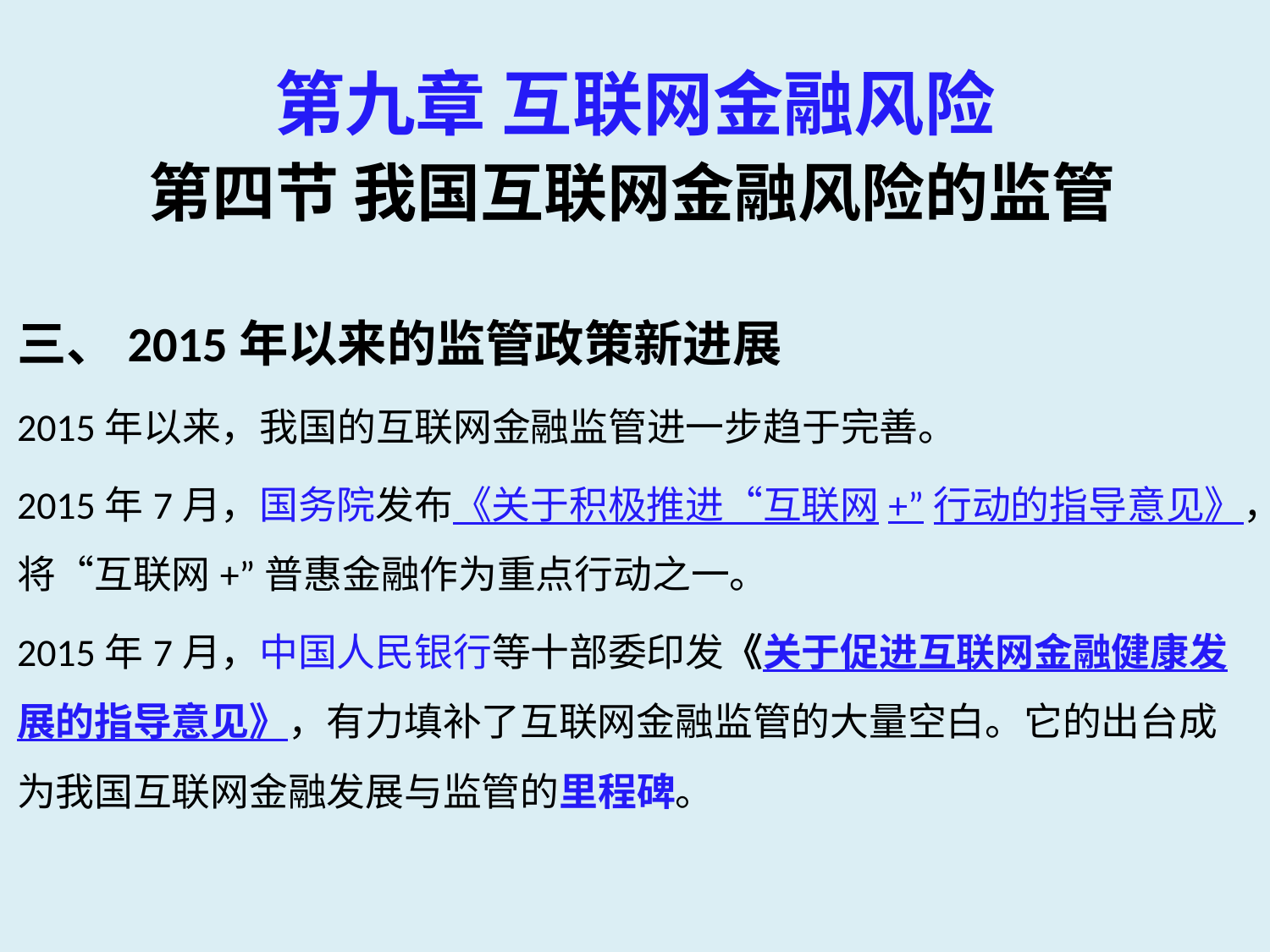

# 第九章 互联网金融风险
第四节 我国互联网金融风险的监管

三、2015年以来的监管政策新进展
2015年以来，我国的互联网金融监管进一步趋于完善。
2015年7月，国务院发布《关于积极推进“互联网+”行动的指导意见》，将“互联网+”普惠金融作为重点行动之一。
2015年7月，中国人民银行等十部委印发《关于促进互联网金融健康发展的指导意见》，有力填补了互联网金融监管的大量空白。它的出台成为我国互联网金融发展与监管的里程碑。
41